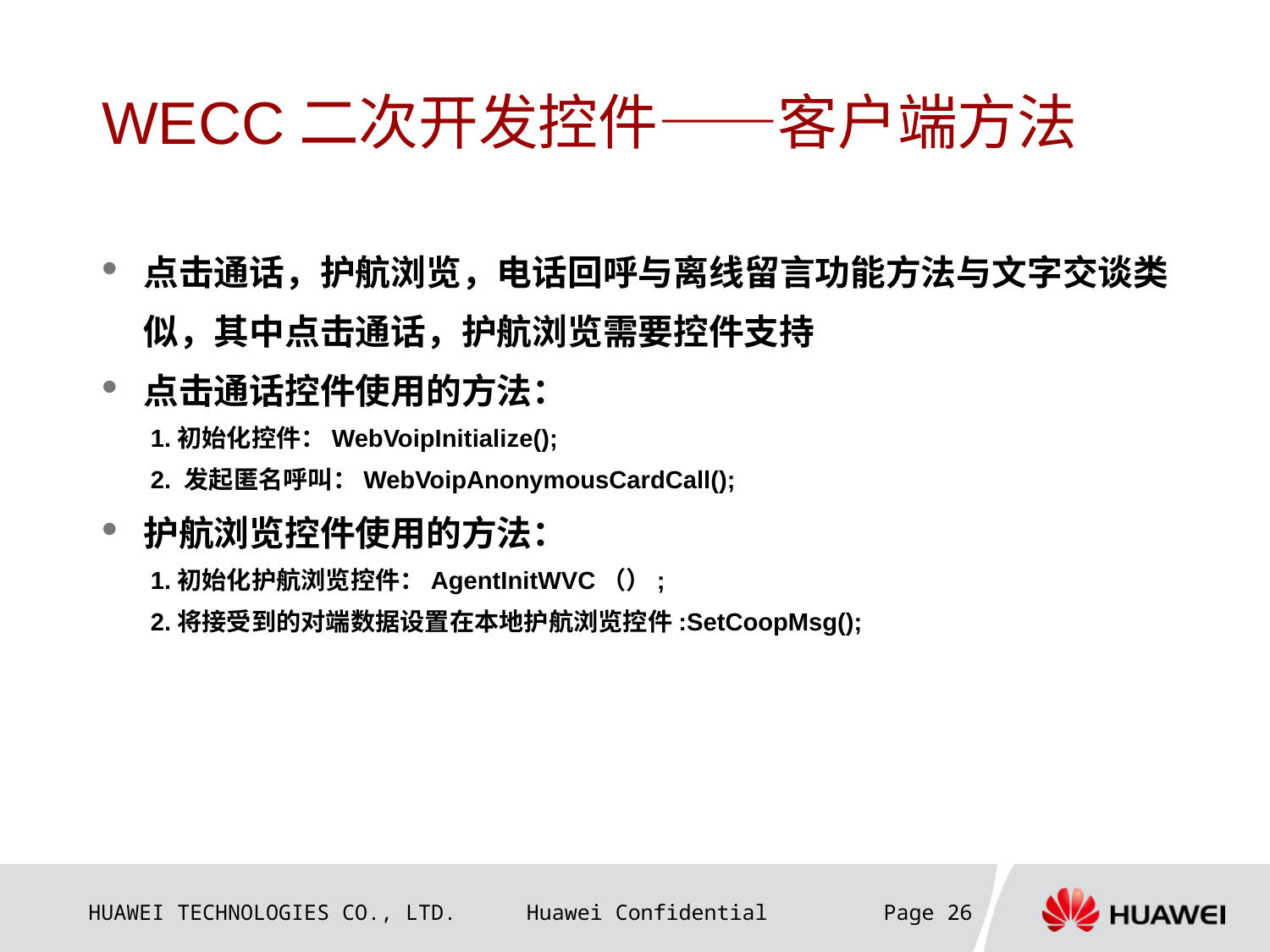

# WECC二次开发控件——客户端方法
点击通话，护航浏览，电话回呼与离线留言功能方法与文字交谈类似，其中点击通话，护航浏览需要控件支持
点击通话控件使用的方法：
       1.初始化控件：WebVoipInitialize();
       2. 发起匿名呼叫：WebVoipAnonymousCardCall();
护航浏览控件使用的方法：
       1.初始化护航浏览控件：AgentInitWVC（）;
       2.将接受到的对端数据设置在本地护航浏览控件:SetCoopMsg();

Page 26